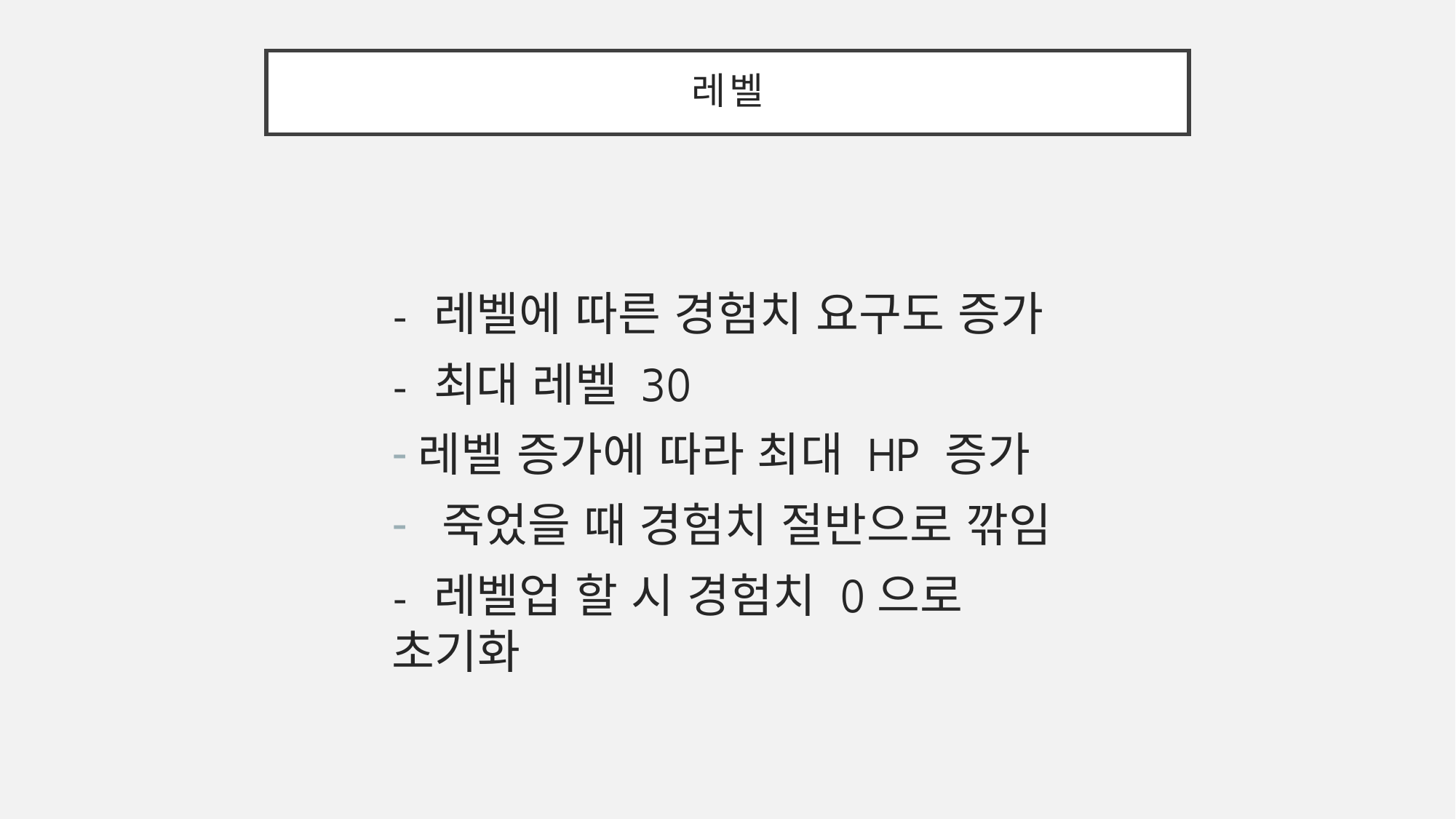

# 레벨
- 레벨에 따른 경험치 요구도 증가
- 최대 레벨 30
레벨 증가에 따라 최대 HP 증가
 죽었을 때 경험치 절반으로 깎임
- 레벨업 할 시 경험치 0으로 초기화